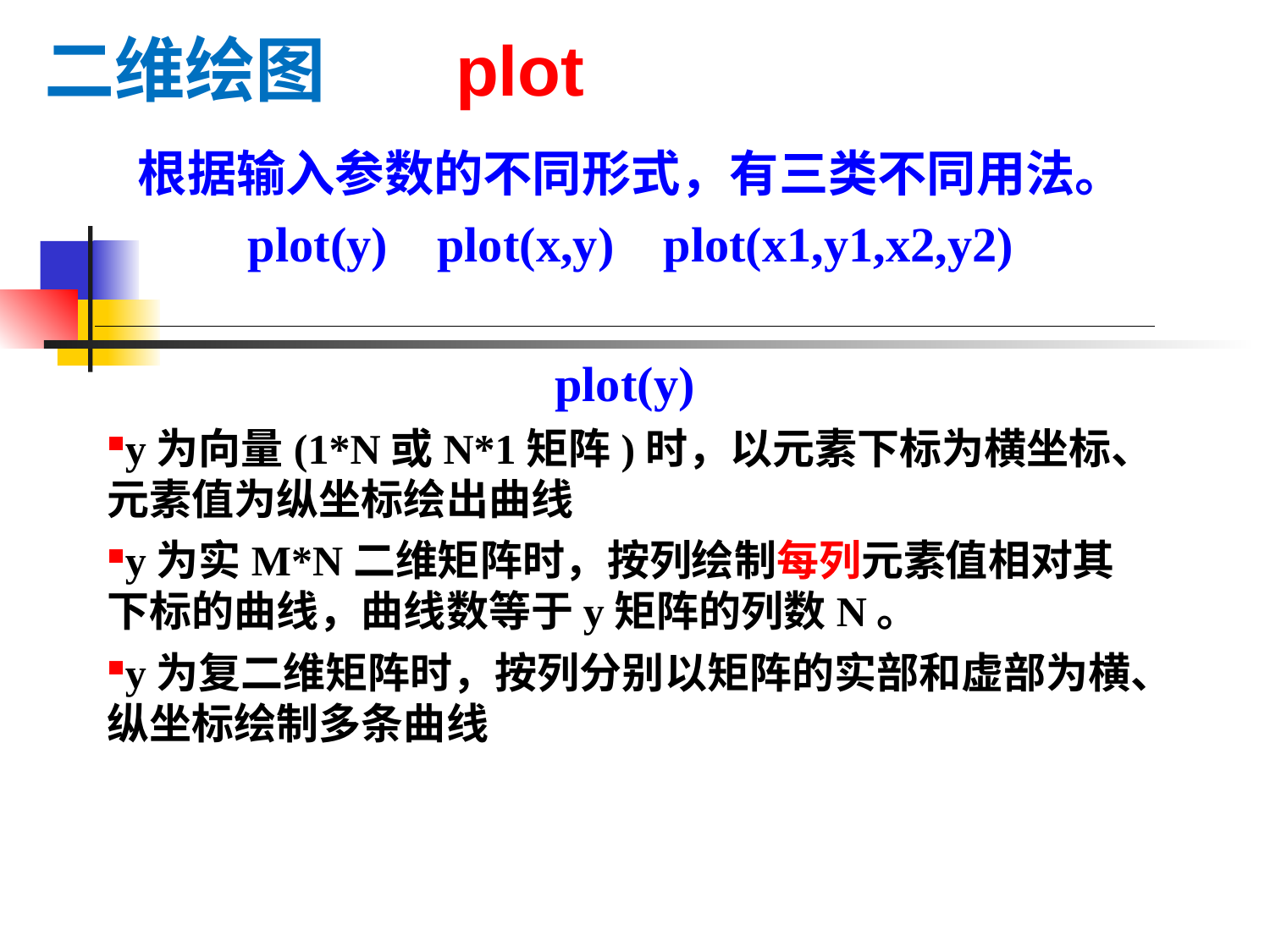

二维绘图       plot
根据输入参数的不同形式，有三类不同用法。
plot(y)    plot(x,y)    plot(x1,y1,x2,y2)

plot(y)
y为向量(1*N或N*1矩阵)时，以元素下标为横坐标、元素值为纵坐标绘出曲线
y为实M*N二维矩阵时，按列绘制每列元素值相对其下标的曲线，曲线数等于y矩阵的列数N。
y为复二维矩阵时，按列分别以矩阵的实部和虚部为横、纵坐标绘制多条曲线
6